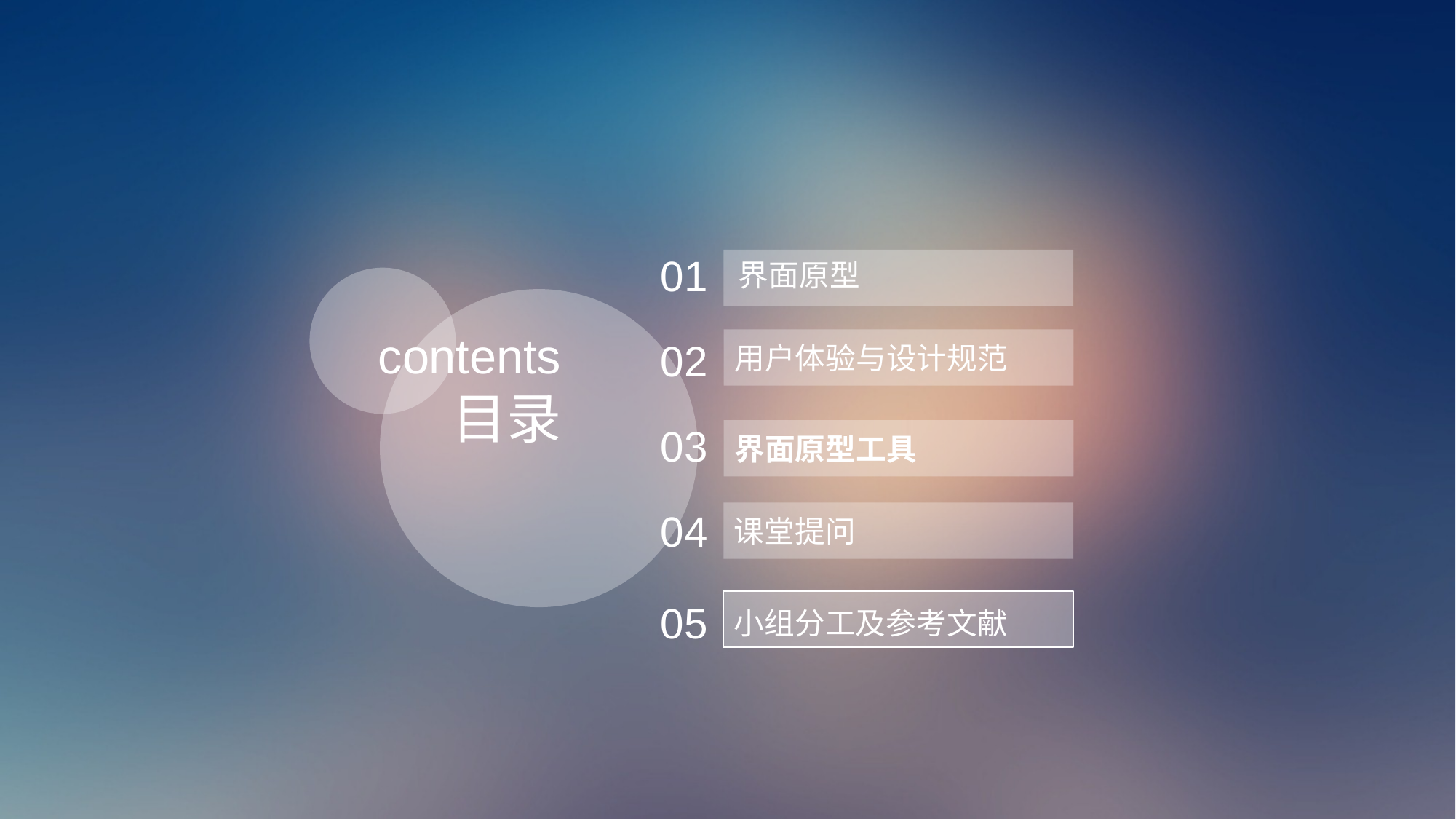

01

界面原型

contents
目录
02

用户体验与设计规范
03

界面原型工具
04

课堂提问
05

小组分工及参考文献